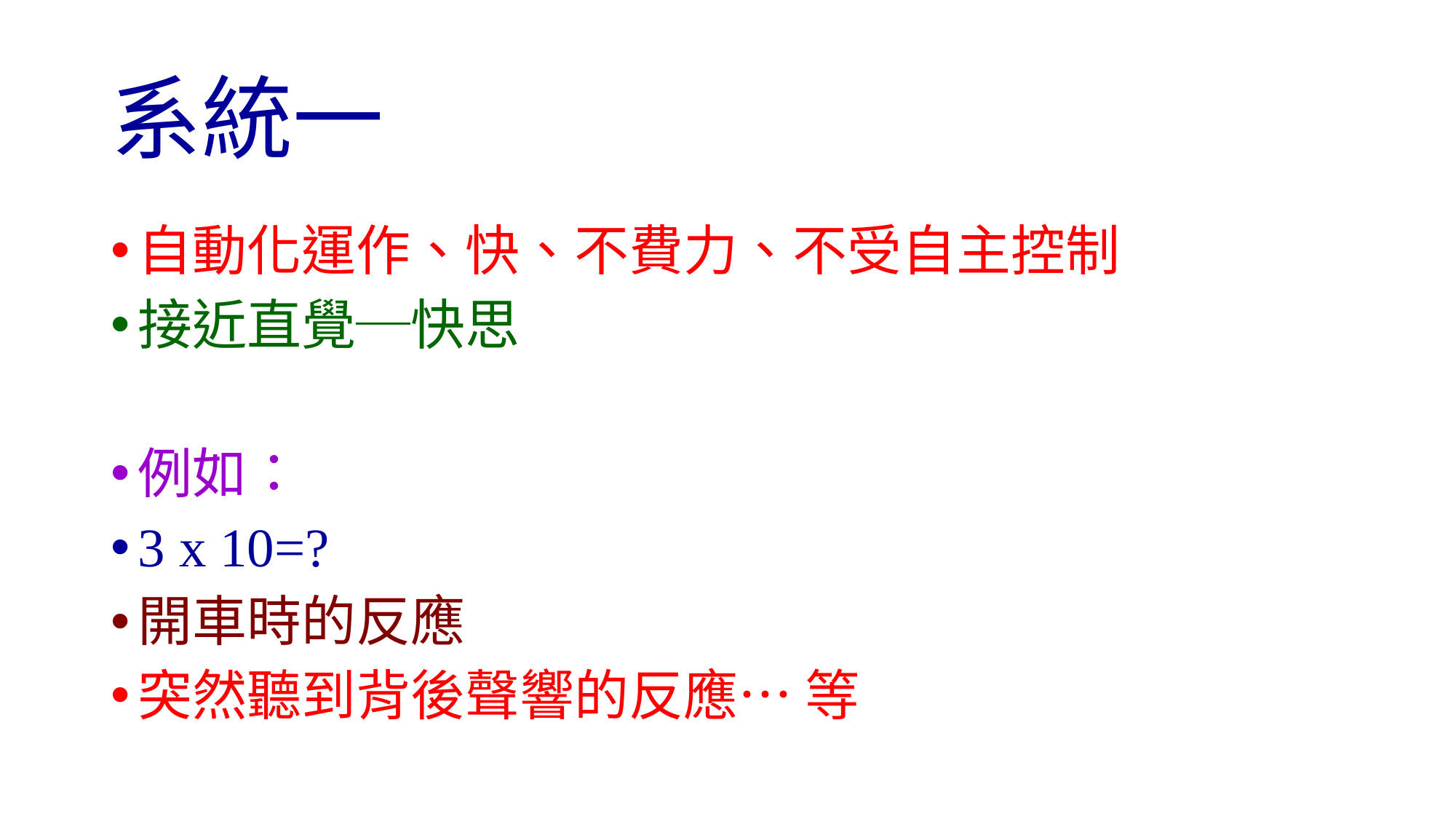

# 系統一
自動化運作、快、不費力、不受自主控制
接近直覺─快思

例如：
3 x 10=?
開車時的反應
突然聽到背後聲響的反應… 等